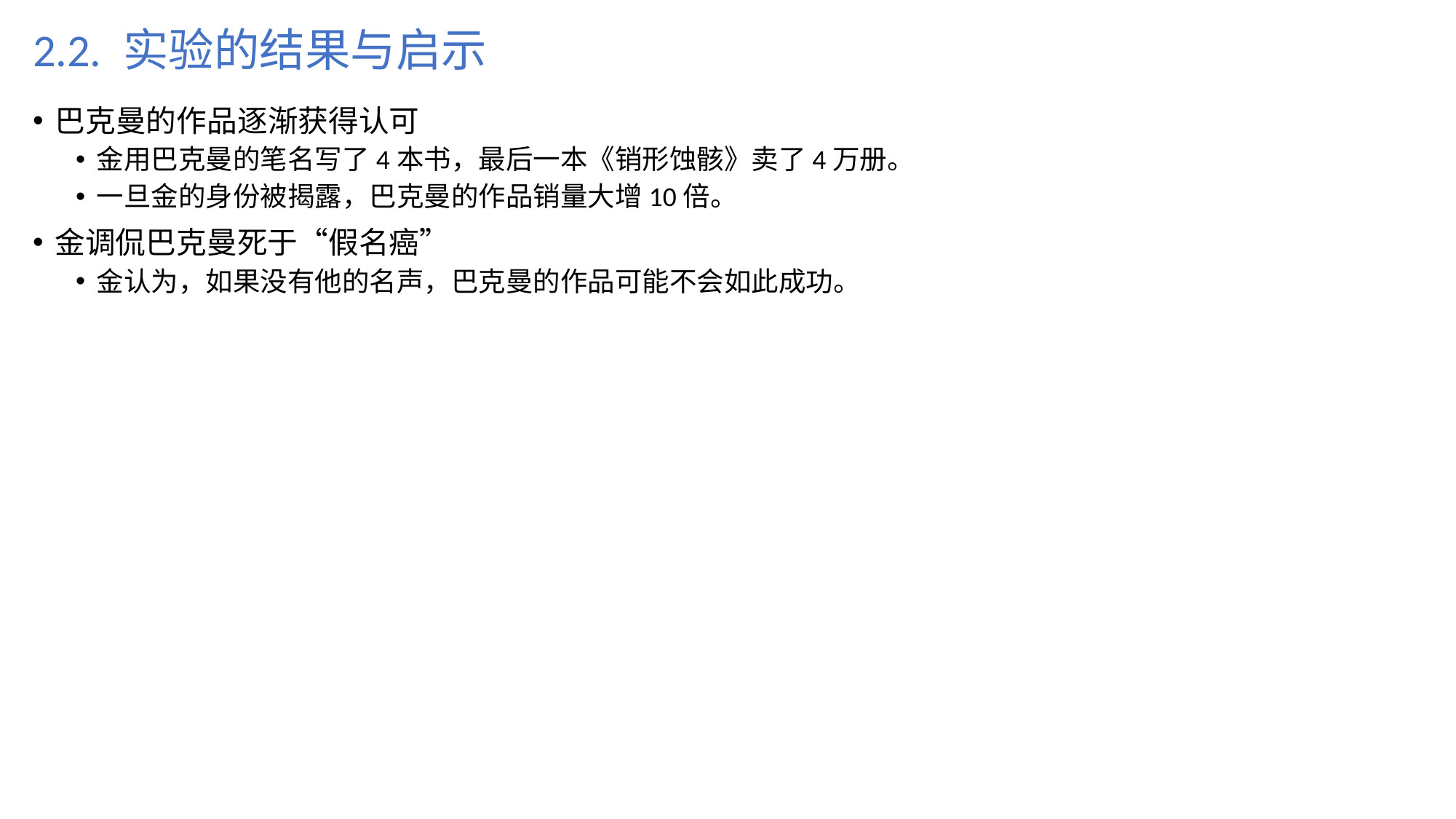

# 2.2. 实验的结果与启示
巴克曼的作品逐渐获得认可
金用巴克曼的笔名写了4本书，最后一本《销形蚀骸》卖了4万册。
一旦金的身份被揭露，巴克曼的作品销量大增10倍。
金调侃巴克曼死于“假名癌”
金认为，如果没有他的名声，巴克曼的作品可能不会如此成功。